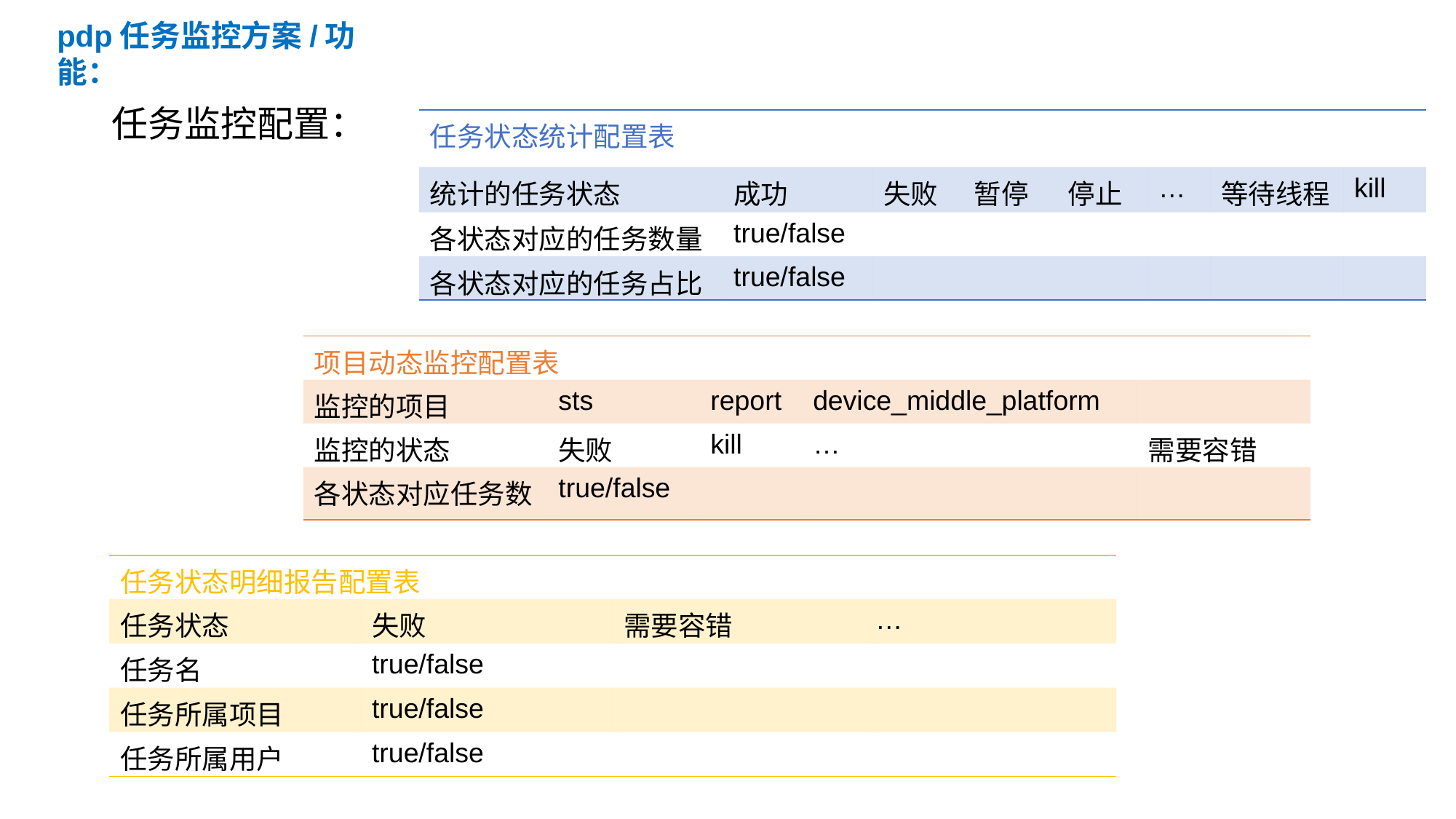

pdp任务监控方案/功能：
任务监控配置：
| 任务状态统计配置表 |  |  |  |  |  |  |  |
| --- | --- | --- | --- | --- | --- | --- | --- |
| 统计的任务状态 | 成功 | 失败 | 暂停 | 停止 | … | 等待线程 | kill |
| 各状态对应的任务数量 | true/false |  |  |  |  |  |  |
| 各状态对应的任务占比 | true/false |  |  |  |  |  |  |
| 项目动态监控配置表 |  |  |  |  |
| --- | --- | --- | --- | --- |
| 监控的项目 | sts | report | device\_middle\_platform |  |
| 监控的状态 | 失败 | kill | … | 需要容错 |
| 各状态对应任务数 | true/false |  |  |  |
| 任务状态明细报告配置表明细报告 |  |  |  |
| --- | --- | --- | --- |
| 任务状态 | 失败 | 需要容错 | … |
| 任务名 | true/false |  |  |
| 任务所属项目 | true/false |  |  |
| 任务所属用户 | true/false |  |  |